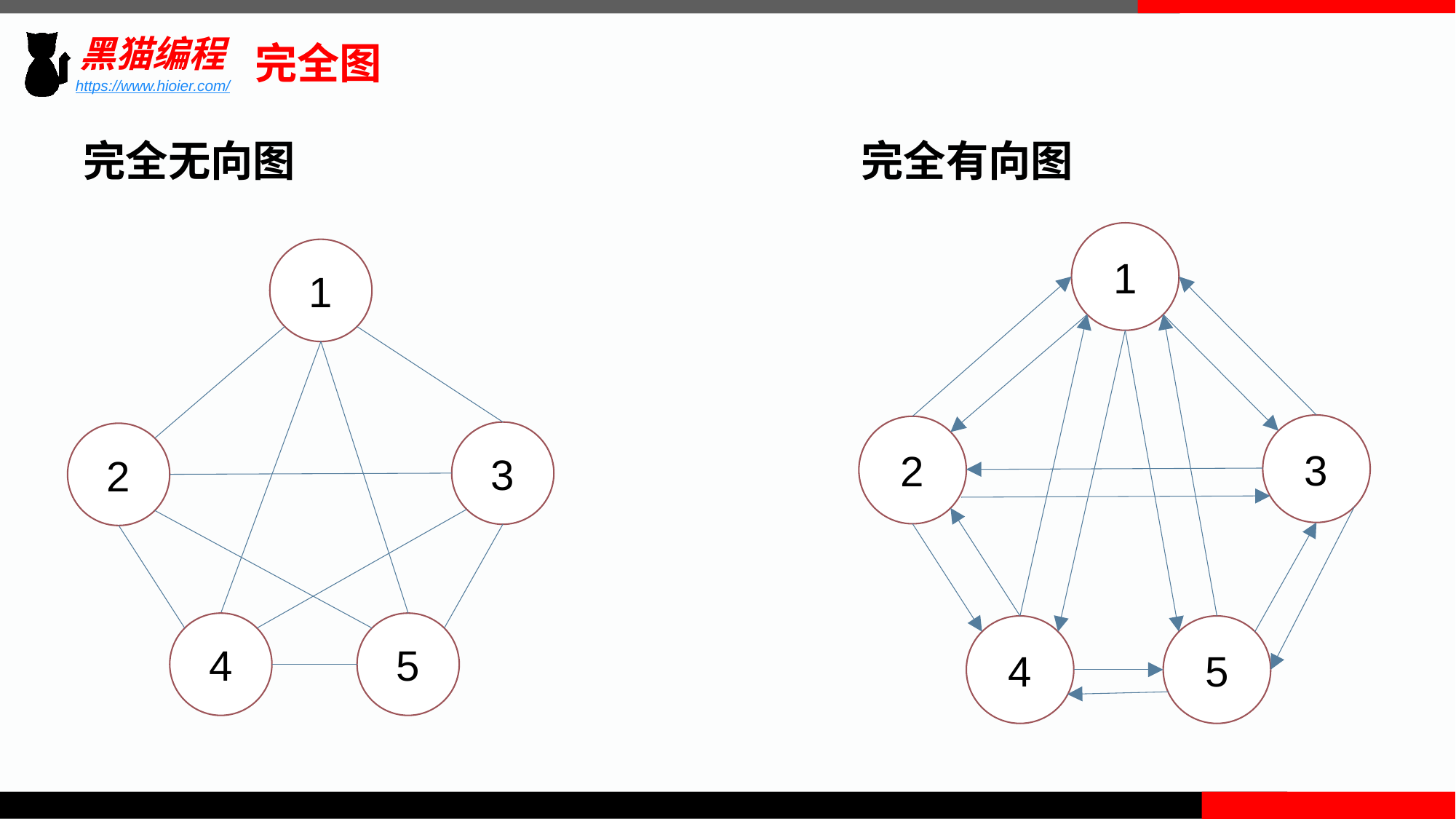

完全图
完全无向图
完全有向图
1
3
2
4
5
1
3
2
4
5